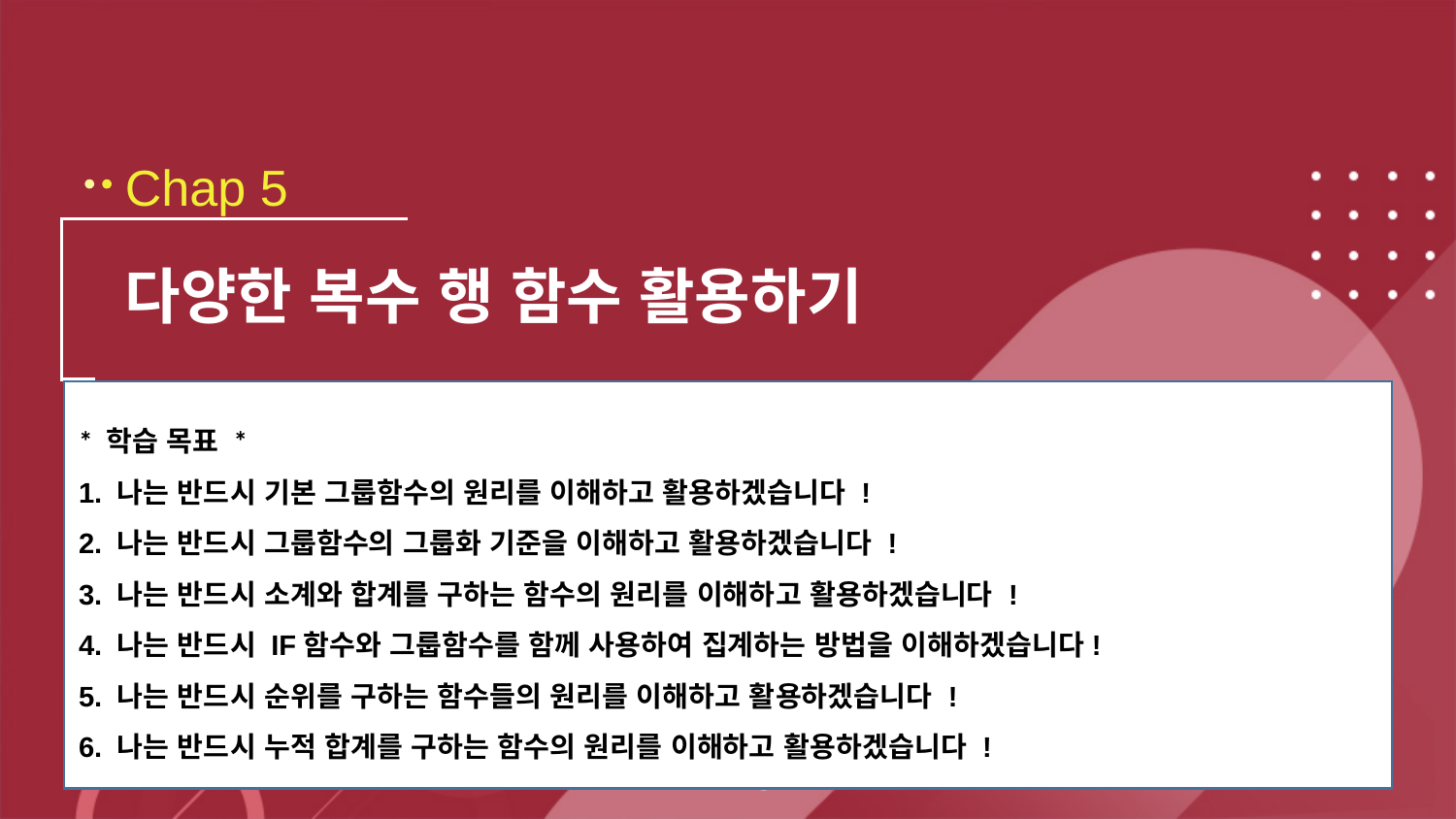

Chap 5
다양한 복수 행 함수 활용하기
* 학습 목표 *
1. 나는 반드시 기본 그룹함수의 원리를 이해하고 활용하겠습니다 !
2. 나는 반드시 그룹함수의 그룹화 기준을 이해하고 활용하겠습니다 !
3. 나는 반드시 소계와 합계를 구하는 함수의 원리를 이해하고 활용하겠습니다 !
4. 나는 반드시 IF함수와 그룹함수를 함께 사용하여 집계하는 방법을 이해하겠습니다!
5. 나는 반드시 순위를 구하는 함수들의 원리를 이해하고 활용하겠습니다 !
6. 나는 반드시 누적 합계를 구하는 함수의 원리를 이해하고 활용하겠습니다 !